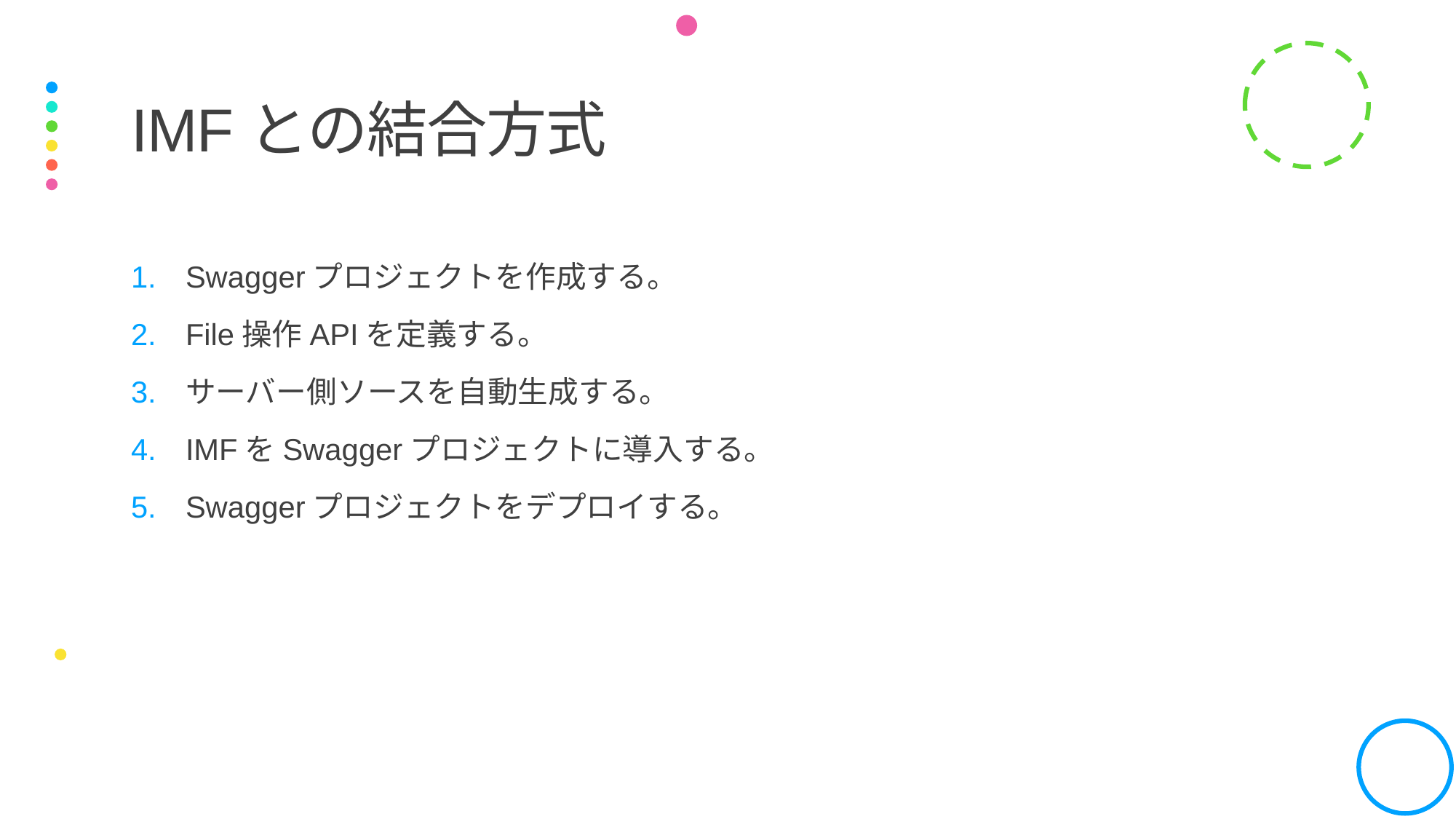

# IMFとの結合方式
Swaggerプロジェクトを作成する。
File操作APIを定義する。
サーバー側ソースを自動生成する。
IMFをSwaggerプロジェクトに導入する。
Swaggerプロジェクトをデプロイする。